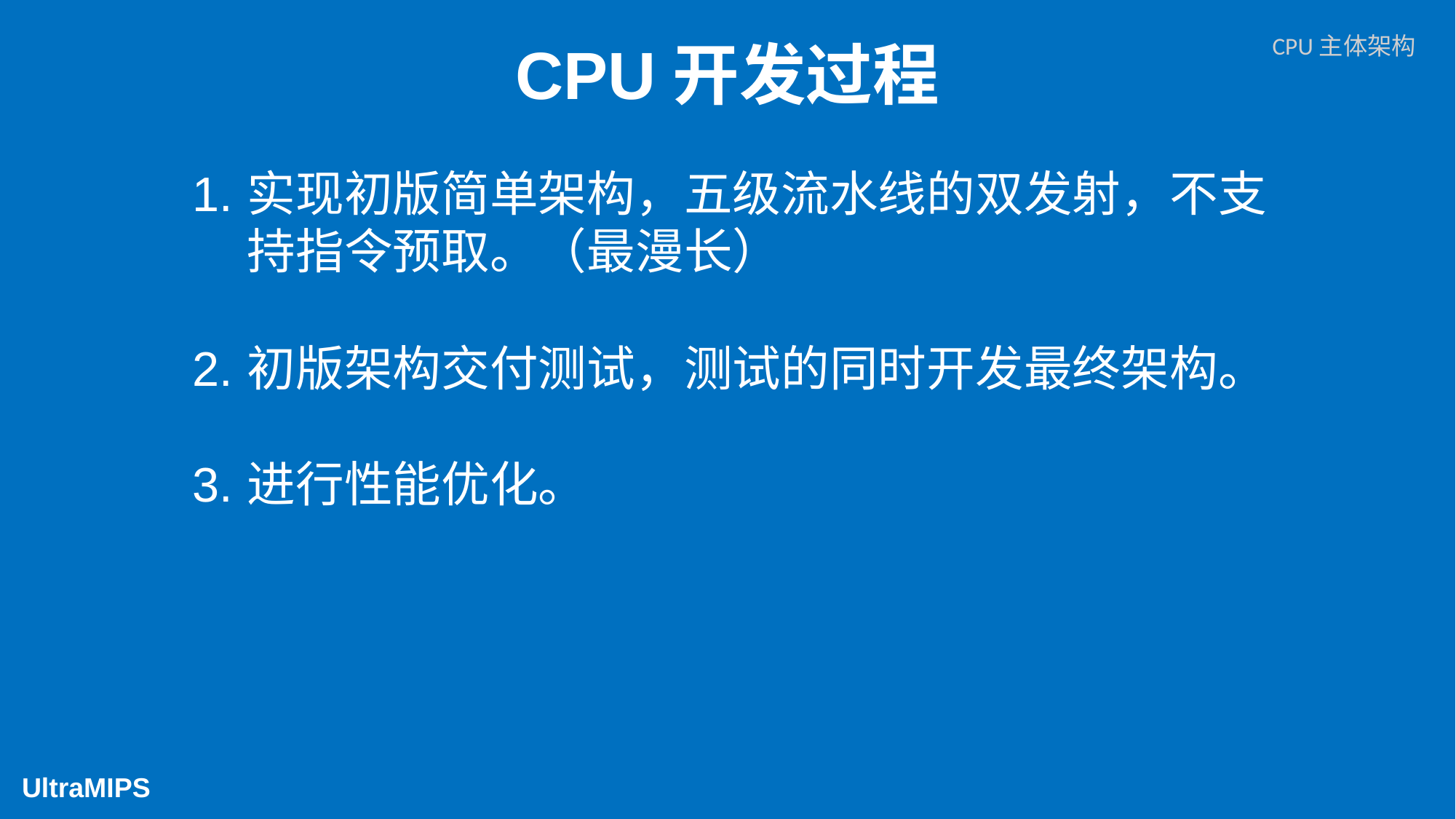

CPU开发过程
CPU主体架构
实现初版简单架构，五级流水线的双发射，不支持指令预取。（最漫长）

初版架构交付测试，测试的同时开发最终架构。

进行性能优化。
UltraMIPS